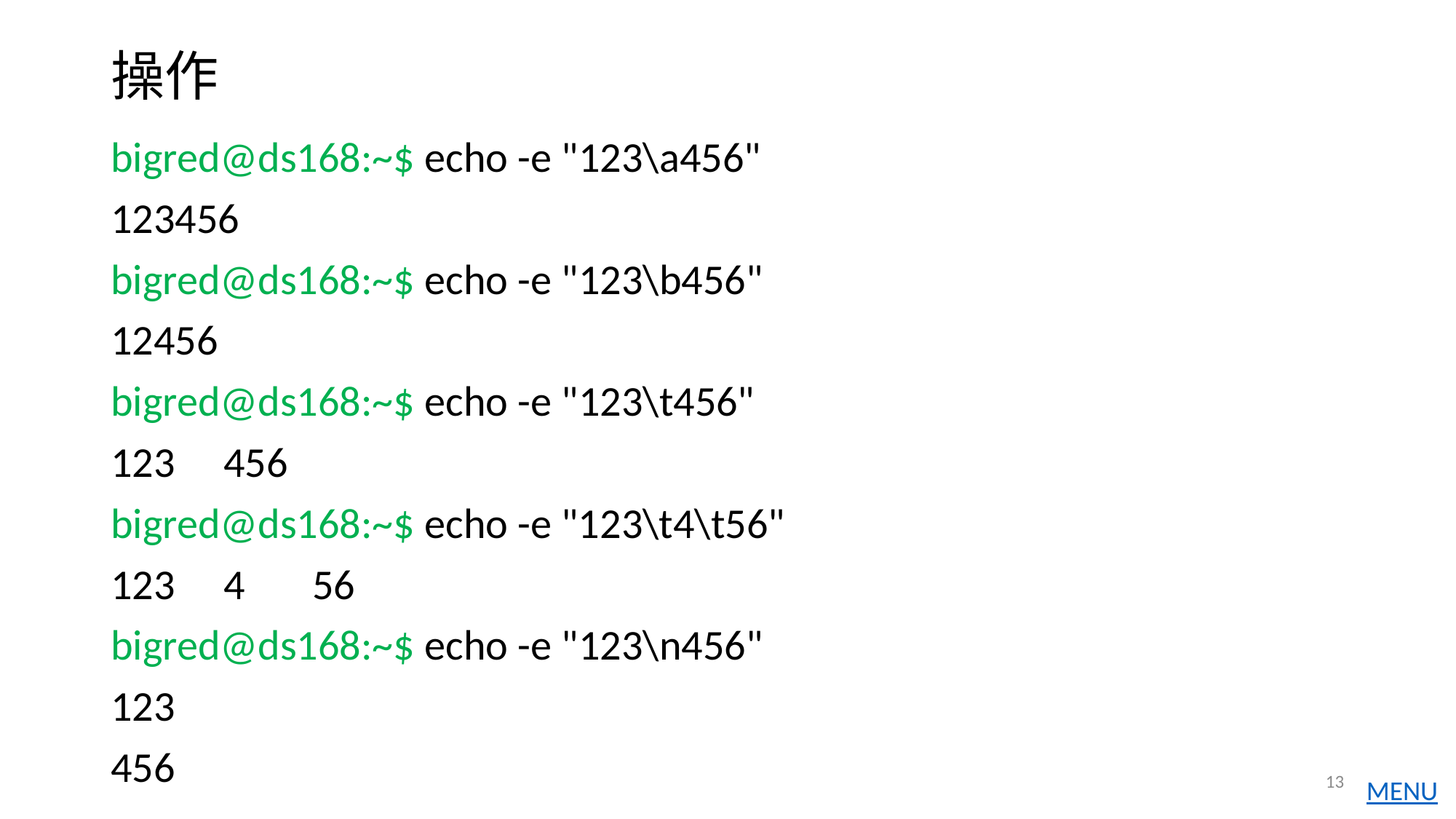

# 操作
bigred@ds168:~$ echo -e "123\a456"
123456
bigred@ds168:~$ echo -e "123\b456"
12456
bigred@ds168:~$ echo -e "123\t456"
123     456
bigred@ds168:~$ echo -e "123\t4\t56"
123     4       56
bigred@ds168:~$ echo -e "123\n456"
123
456

13